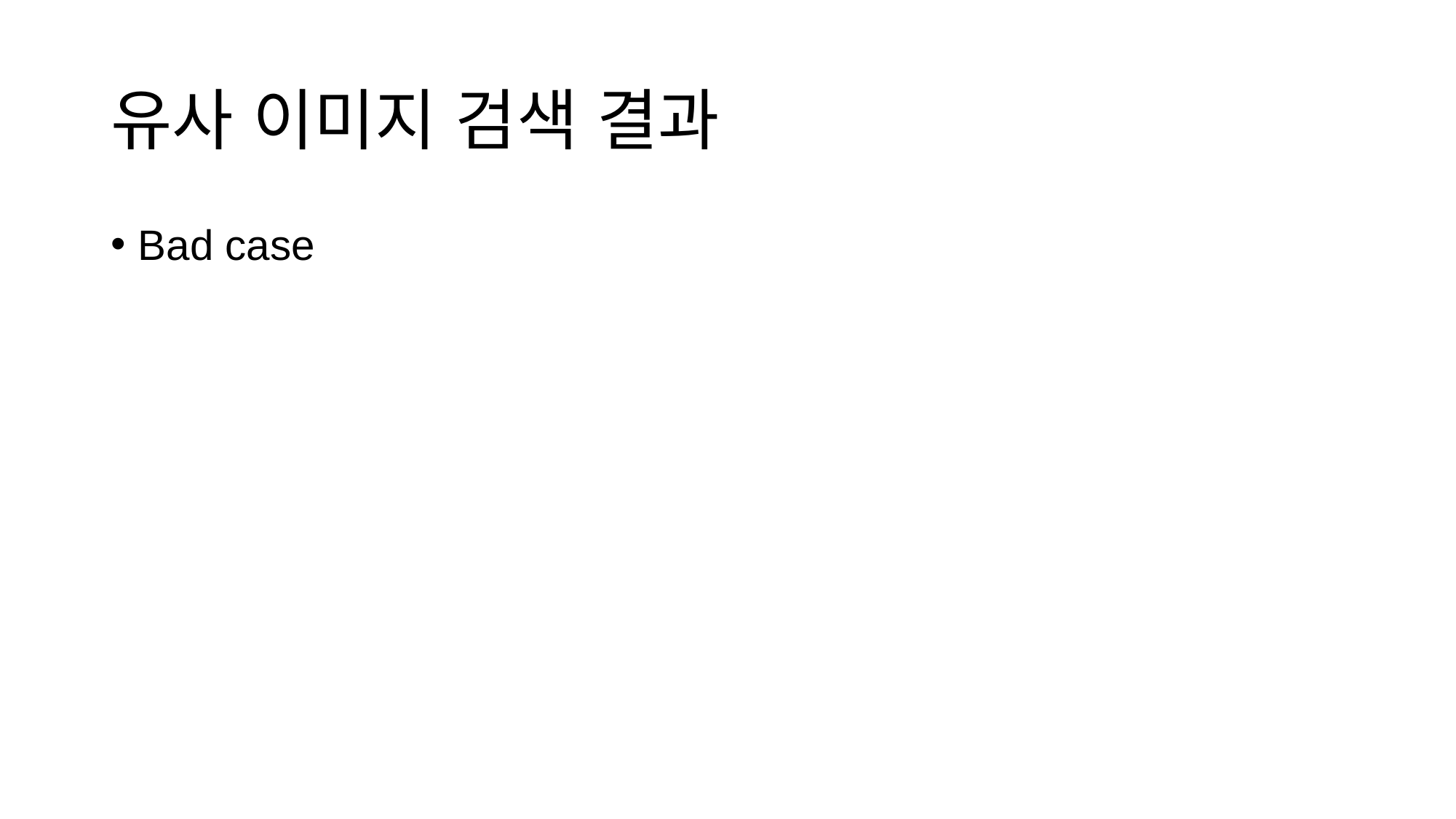

# 유사 이미지 검색 결과
Bad case